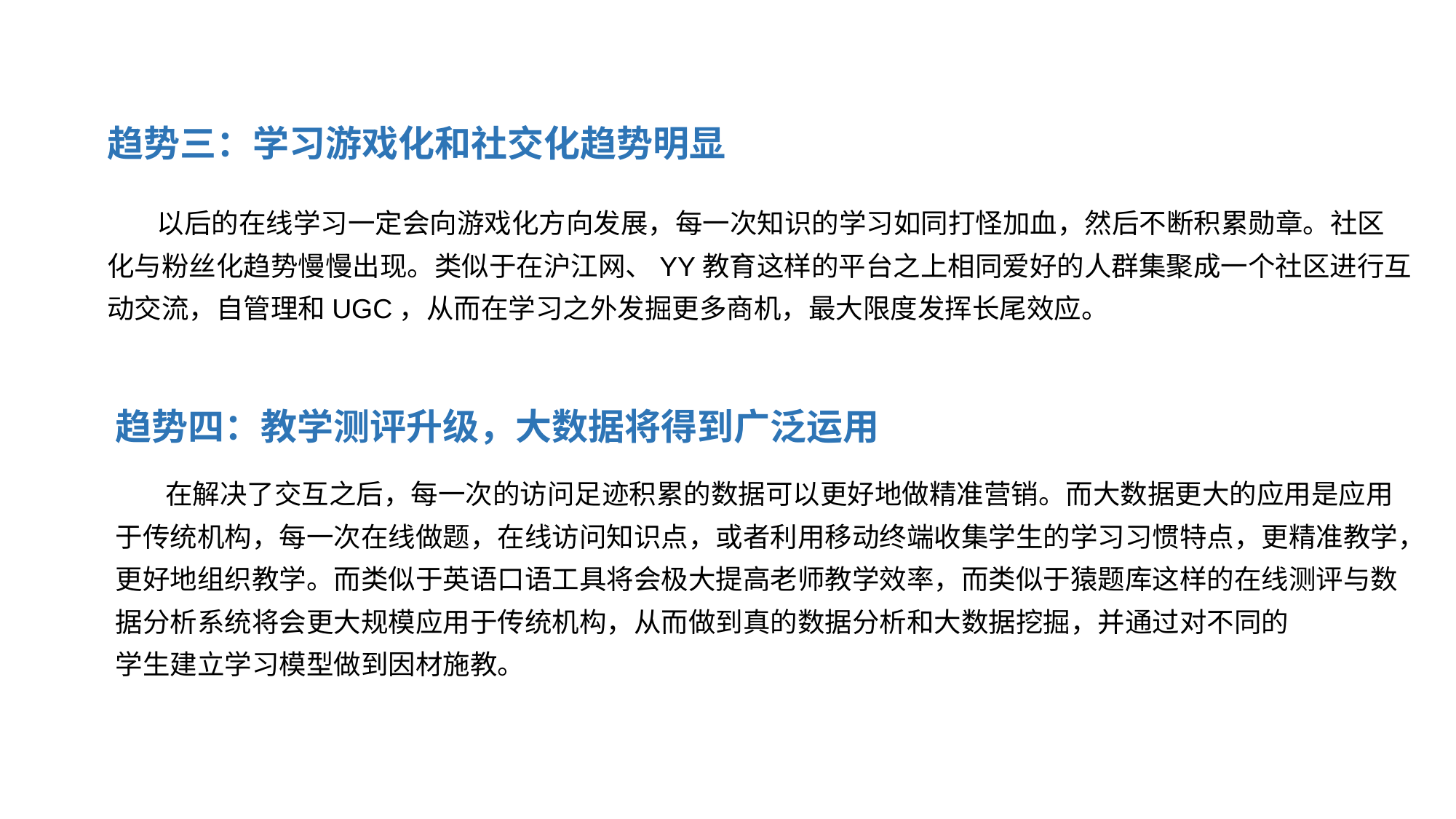

趋势三：学习游戏化和社交化趋势明显

       以后的在线学习一定会向游戏化方向发展，每一次知识的学习如同打怪加血，然后不断积累勋章。社区
化与粉丝化趋势慢慢出现。类似于在沪江网、YY教育这样的平台之上相同爱好的人群集聚成一个社区进行互
动交流，自管理和UGC，从而在学习之外发掘更多商机，最大限度发挥长尾效应。
趋势四：教学测评升级，大数据将得到广泛运用

       在解决了交互之后，每一次的访问足迹积累的数据可以更好地做精准营销。而大数据更大的应用是应用
于传统机构，每一次在线做题，在线访问知识点，或者利用移动终端收集学生的学习习惯特点，更精准教学，
更好地组织教学。而类似于英语口语工具将会极大提高老师教学效率，而类似于猿题库这样的在线测评与数
据分析系统将会更大规模应用于传统机构，从而做到真的数据分析和大数据挖掘，并通过对不同的
学生建立学习模型做到因材施教。